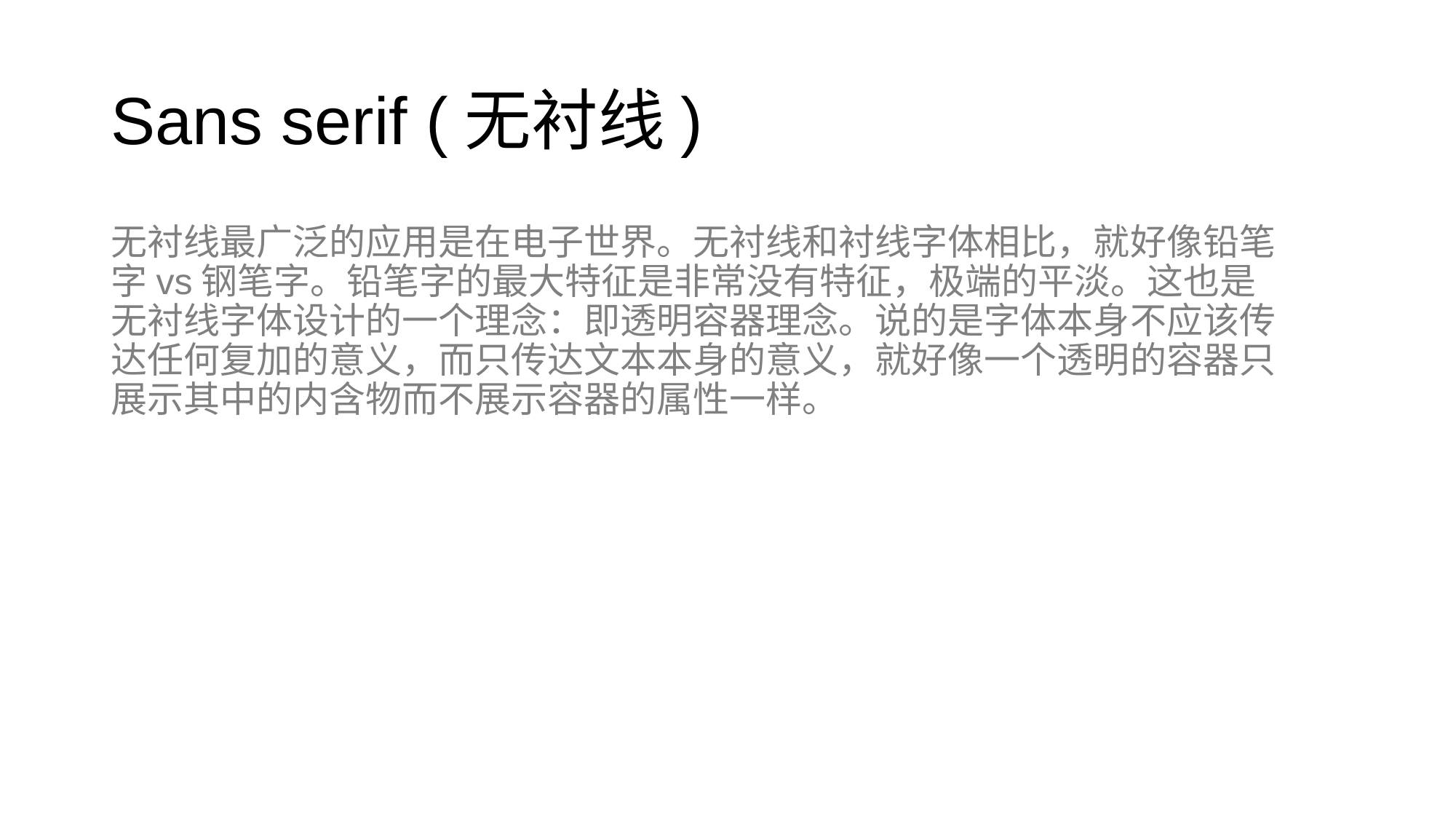

# Sans serif (无衬线)
无衬线最广泛的应用是在电子世界。无衬线和衬线字体相比，就好像铅笔字vs钢笔字。铅笔字的最大特征是非常没有特征，极端的平淡。这也是无衬线字体设计的一个理念：即透明容器理念。说的是字体本身不应该传达任何复加的意义，而只传达文本本身的意义，就好像一个透明的容器只展示其中的内含物而不展示容器的属性一样。